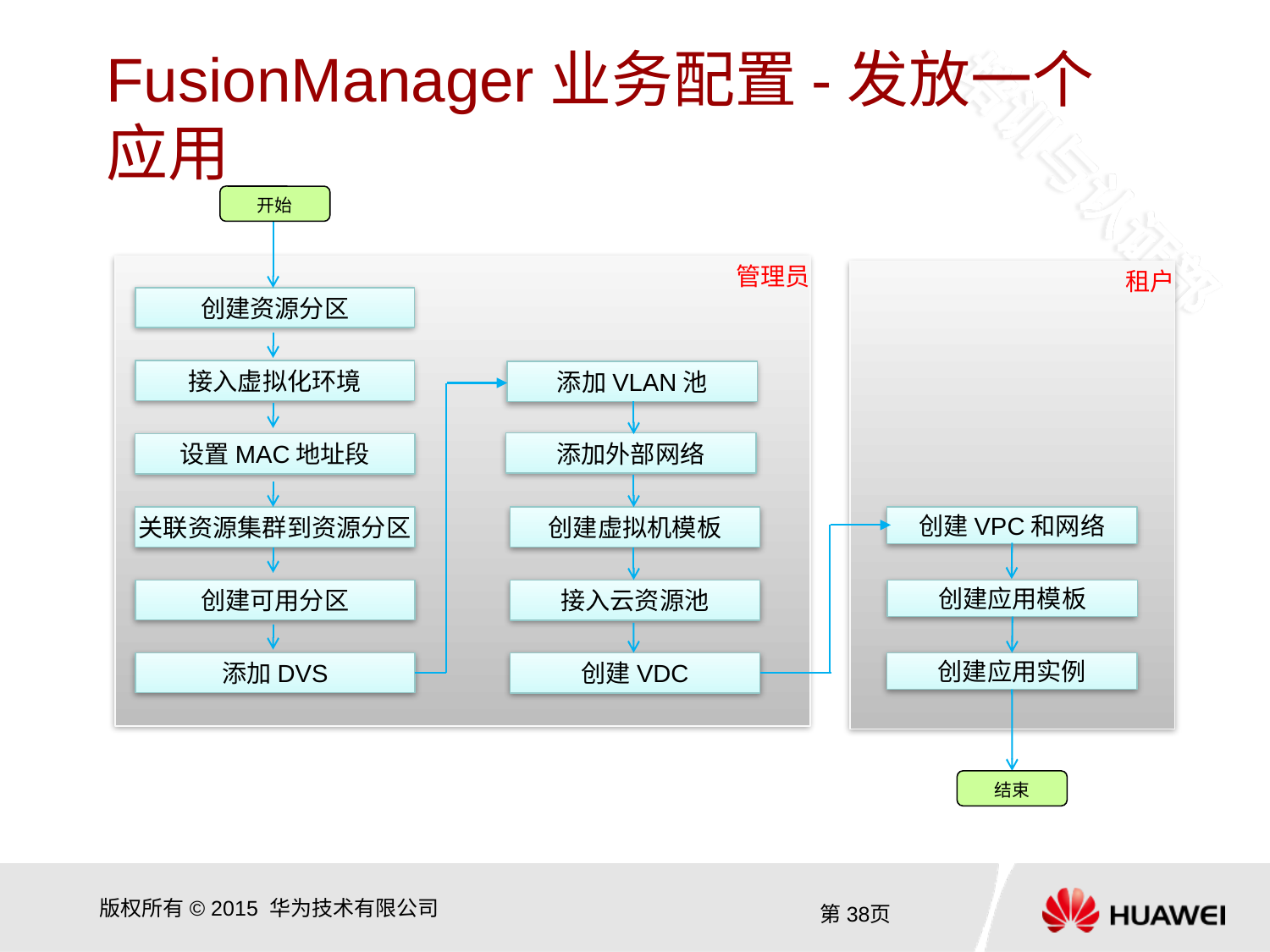

# FusionManager业务配置-发放一个应用
开始
管理员
租户
创建资源分区
接入虚拟化环境
添加VLAN池
添加外部网络
设置MAC地址段
关联资源集群到资源分区
创建虚拟机模板
创建VPC和网络
创建可用分区
接入云资源池
创建应用模板
创建VDC
创建应用实例
添加DVS
结束